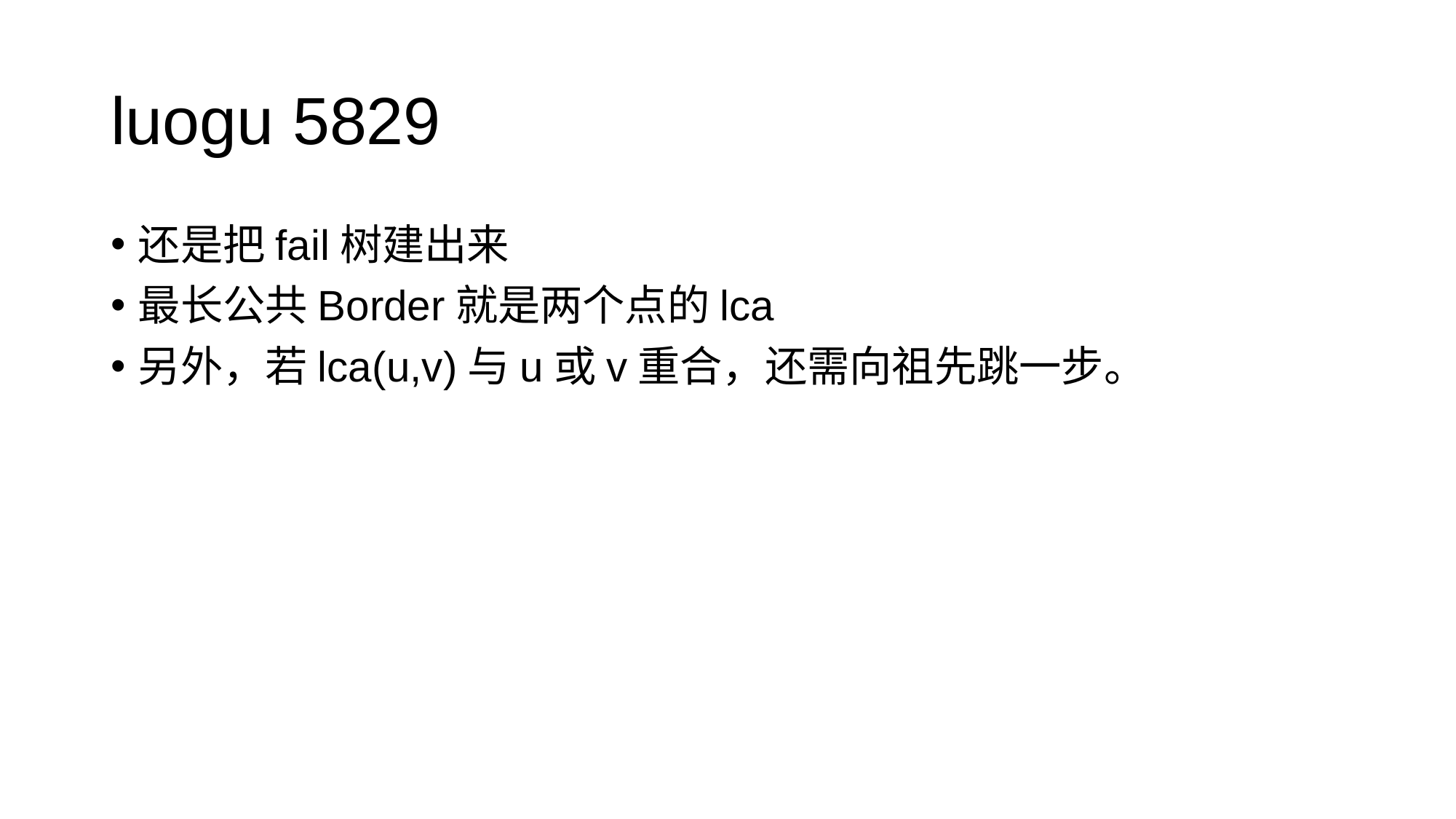

# luogu 5829
还是把fail树建出来
最长公共Border就是两个点的lca
另外，若lca(u,v)与u或v重合，还需向祖先跳一步。